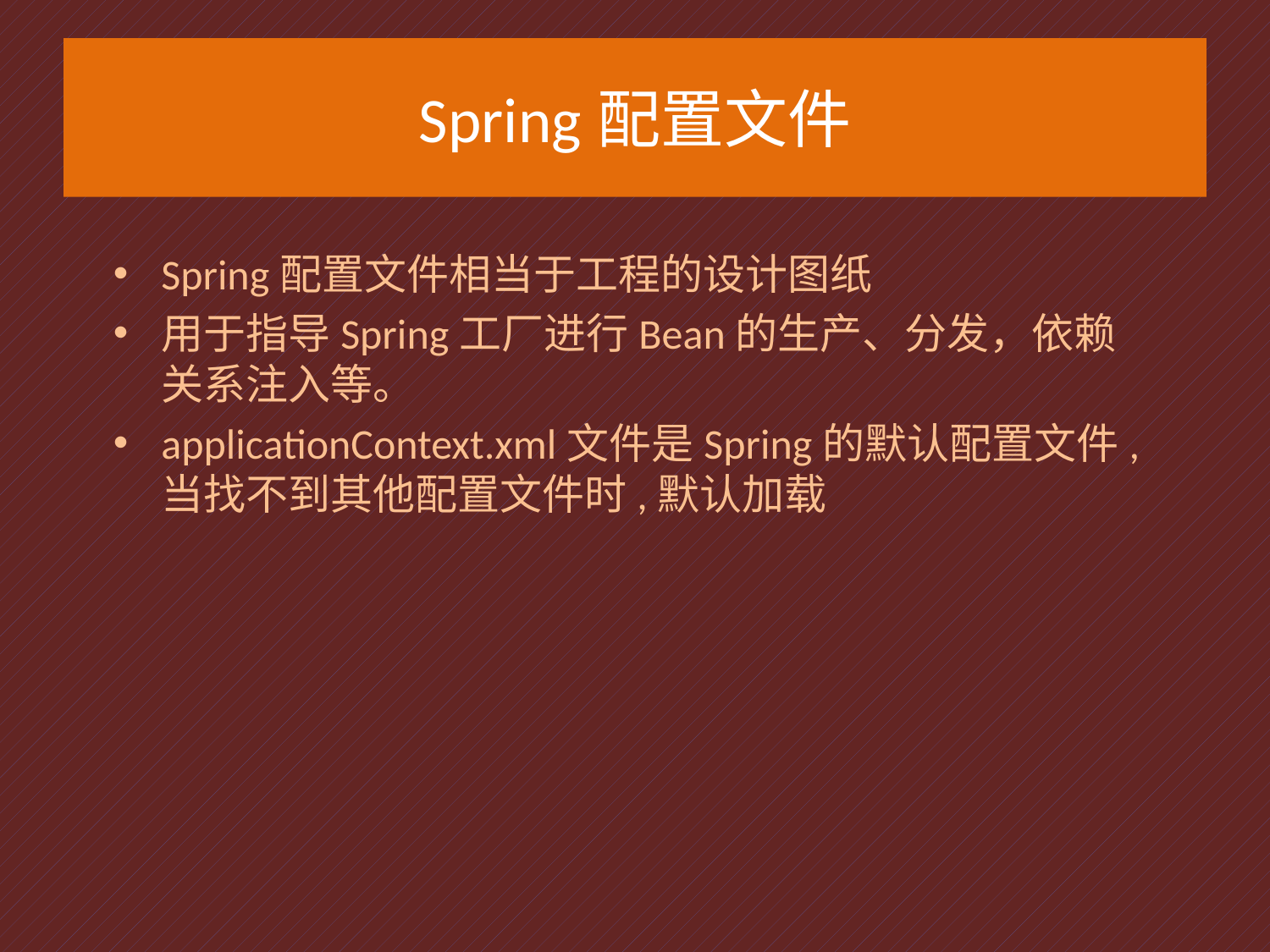

# Spring配置文件
Spring配置文件相当于工程的设计图纸
用于指导Spring工厂进行Bean的生产、分发，依赖关系注入等。
applicationContext.xml文件是Spring的默认配置文件,当找不到其他配置文件时,默认加载